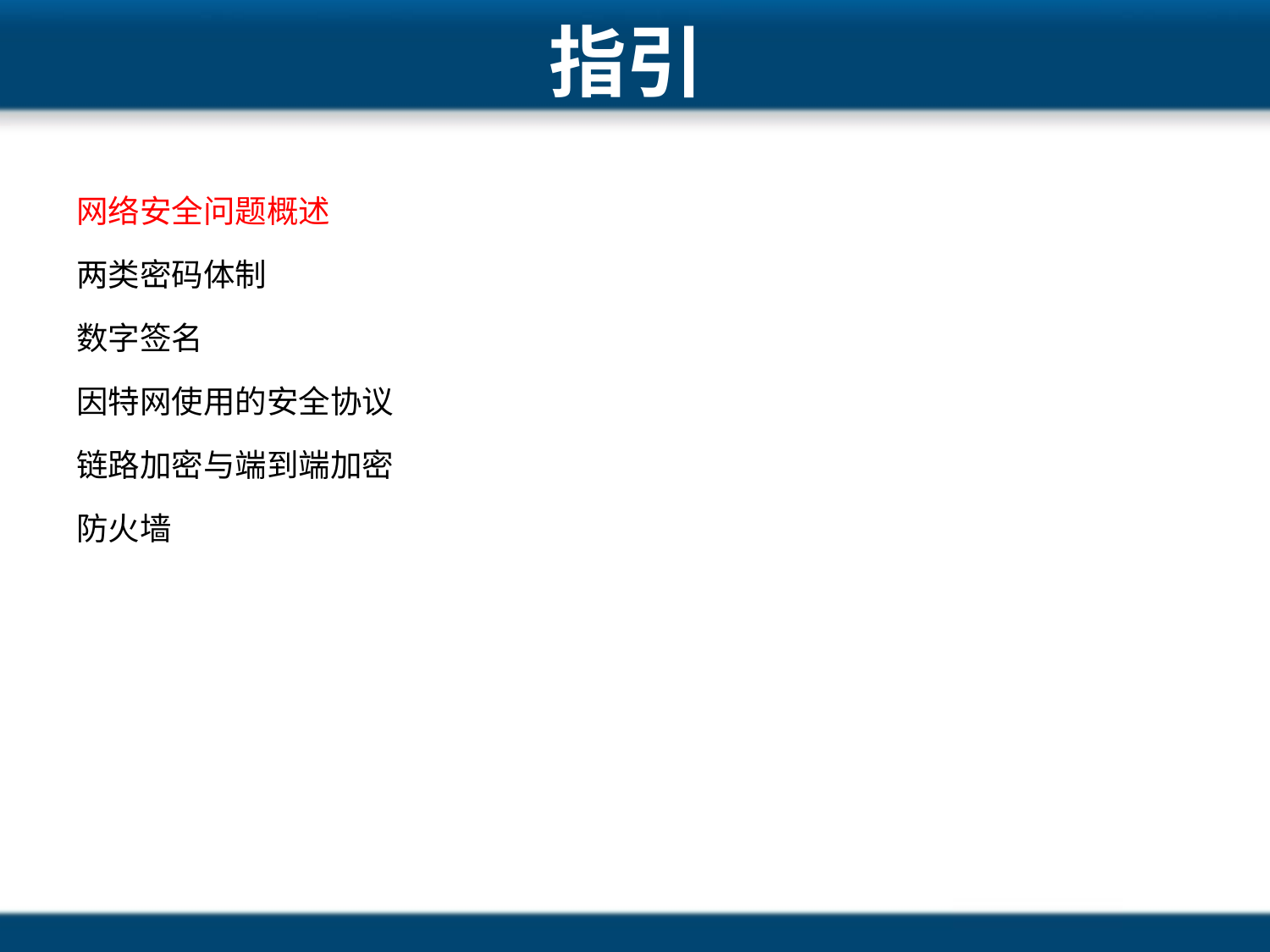

# 指引
网络安全问题概述
两类密码体制
数字签名
因特网使用的安全协议
链路加密与端到端加密
防火墙